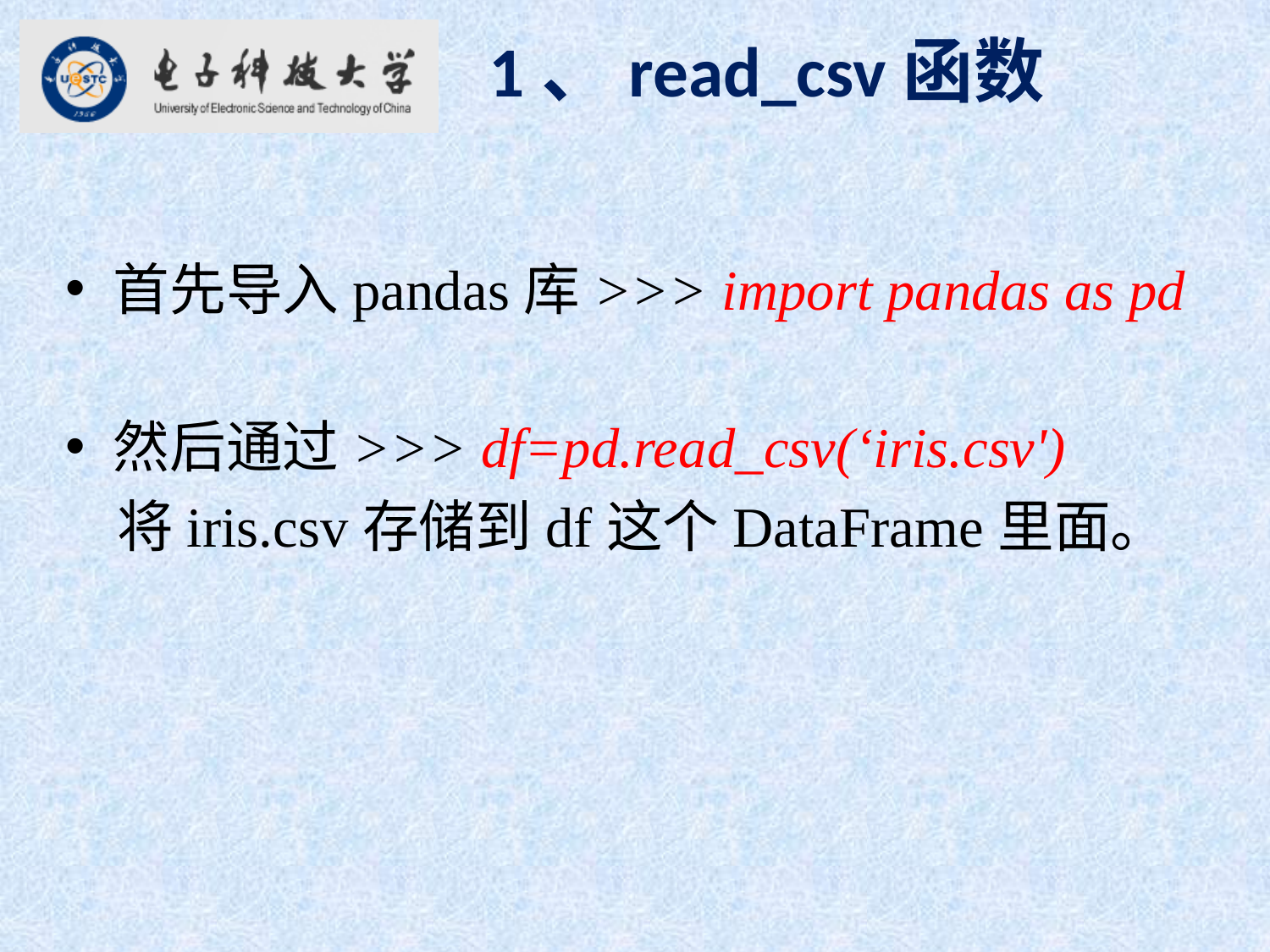

1、read_csv函数

首先导入pandas库>>> import pandas as pd

然后通过>>> df=pd.read_csv(‘iris.csv')
   将iris.csv存储到df这个DataFrame里面。